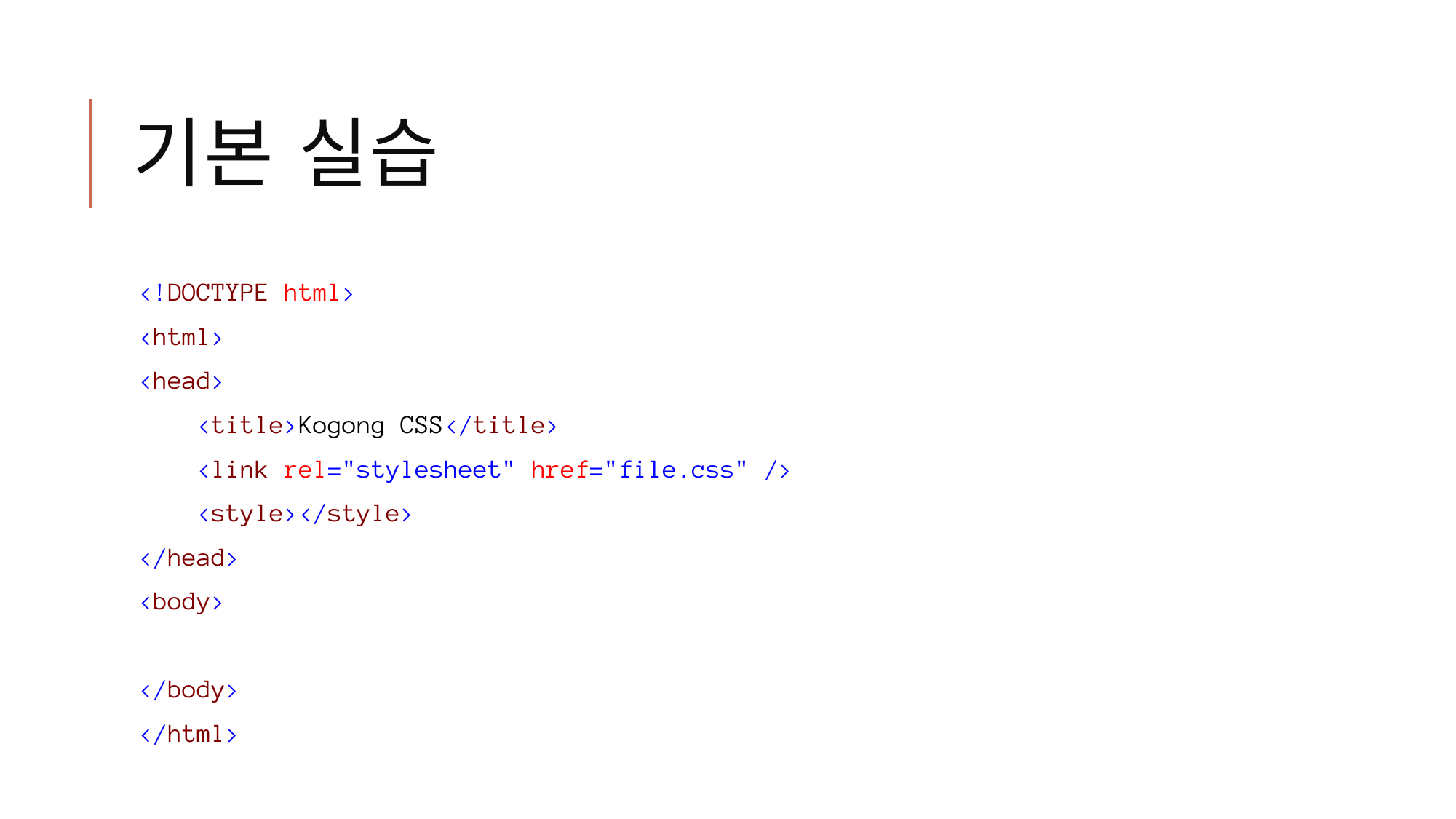

# 기본 실습
<!DOCTYPE html>
<html>
<head>
    <title>Kogong CSS</title>
    <link rel="stylesheet" href="file.css" />
    <style></style>
</head>
<body>

</body>
</html>